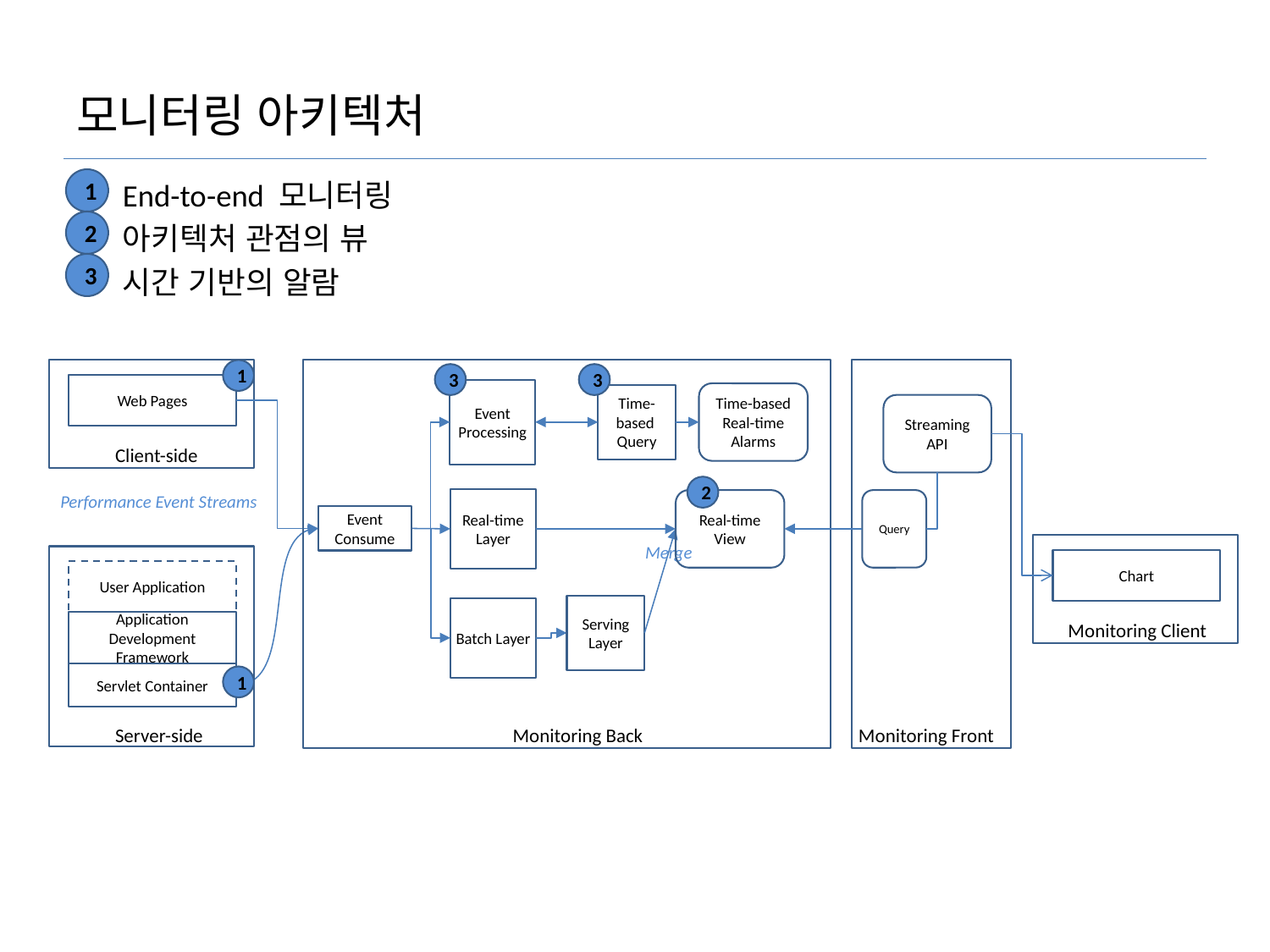

# 모니터링 아키텍처
End-to-end 모니터링
아키텍처 관점의 뷰
시간 기반의 알람
1
2
3

1
3
3
Web Pages
Event Processing
Time-based Real-time Alarms
Time-based  Query
Streaming API
Client-side
2
Performance Event Streams
Real-time Layer
Query
Real-time View
Event Consume
Merge

Chart
User Application
Serving Layer
Batch Layer
Monitoring Client
Application Development Framework
Servlet Container
1
Server-side
Monitoring Back
Monitoring Front